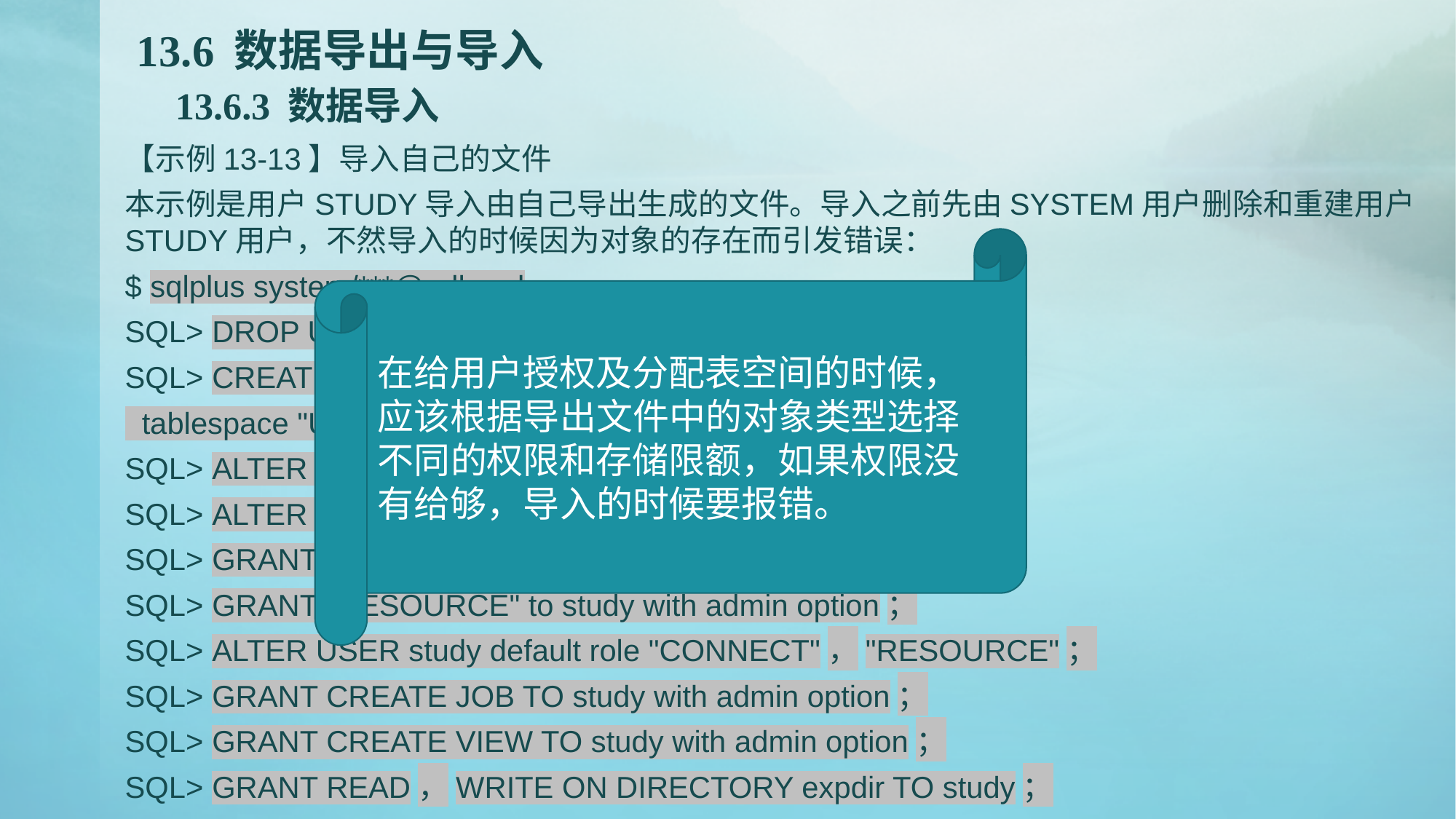

# 13.6 数据导出与导入 13.6.3 数据导入
【示例13-13】导入自己的文件
本示例是用户STUDY导入由自己导出生成的文件。导入之前先由SYSTEM用户删除和重建用户STUDY用户，不然导入的时候因为对象的存在而引发错误：
$ sqlplus system/***@pdborcl
SQL> DROP USER study CASCADE；
SQL> CREATE USER study IDENTIFIED BY 123 default
  tablespace "USERS" temporary tablespace "TEMP"；
SQL> ALTER USER study quota unlimited on USERS；
SQL> ALTER USER study quota unlimited on USERS02；
SQL> GRANT "CONNECT" to study with admin option；
SQL> GRANT "RESOURCE" to study with admin option；
SQL> ALTER USER study default role "CONNECT"，"RESOURCE"；
SQL> GRANT CREATE JOB TO study with admin option；
SQL> GRANT CREATE VIEW TO study with admin option；
SQL> GRANT READ，WRITE ON DIRECTORY expdir TO study；
在给用户授权及分配表空间的时候，应该根据导出文件中的对象类型选择不同的权限和存储限额，如果权限没有给够，导入的时候要报错。